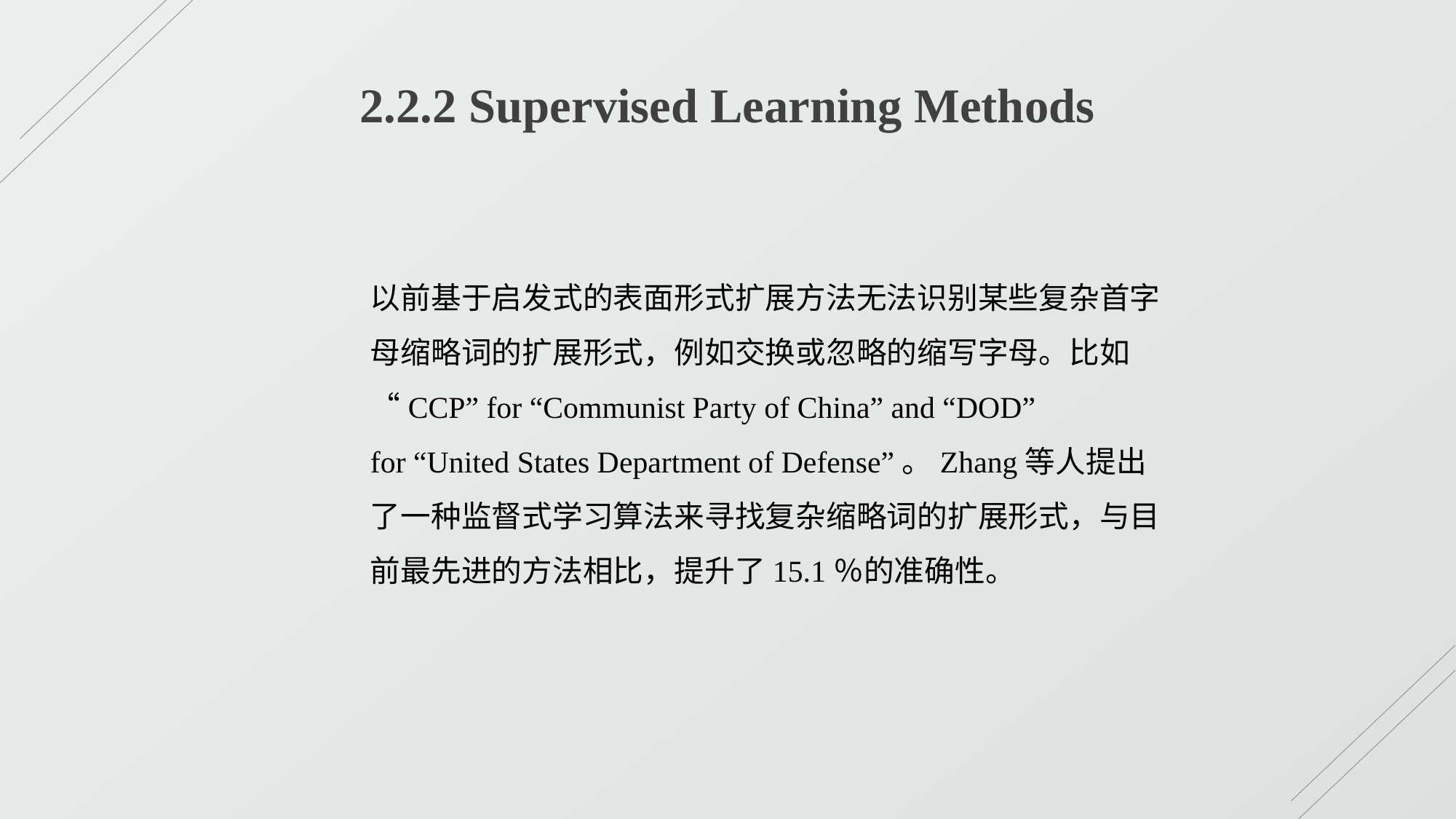

2.2.2 Supervised Learning Methods

以前基于启发式的表面形式扩展方法无法识别某些复杂首字母缩略词的扩展形式，例如交换或忽略的缩写字母。比如“CCP” for “Communist Party of China” and “DOD”
for “United States Department of Defense”。Zhang等人提出了一种监督式学习算法来寻找复杂缩略词的扩展形式，与目前最先进的方法相比，提升了15.1％的准确性。